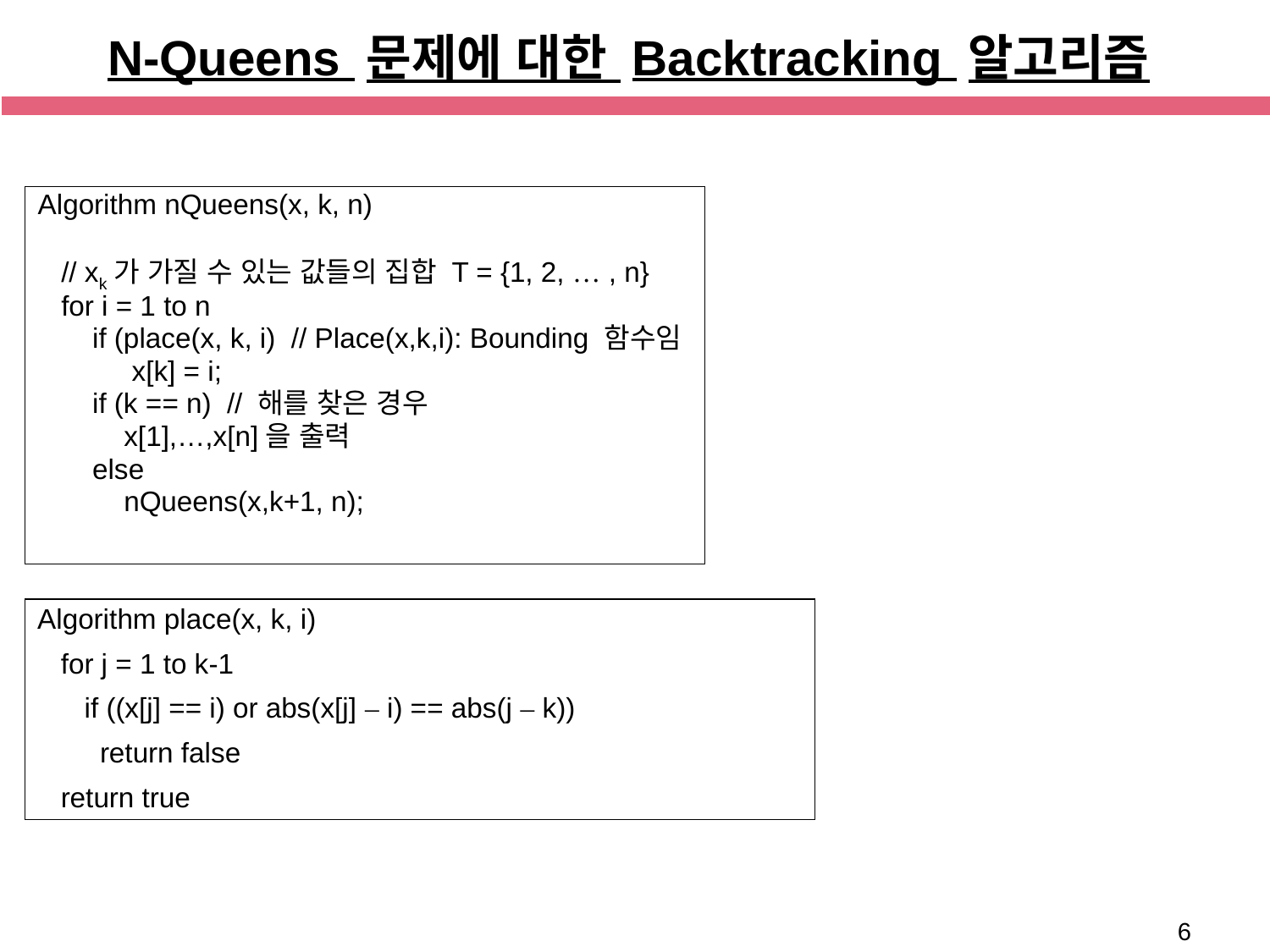

# N-Queens 문제에 대한 Backtracking 알고리즘
Algorithm nQueens(x, k, n)

   // xk가 가질 수 있는 값들의 집합 T = {1, 2, … , n}
   for i = 1 to n
       if (place(x, k, i)  // Place(x,k,i): Bounding 함수임
            x[k] = i;
       if (k == n)  // 해를 찾은 경우
           x[1],…,x[n]을 출력
       else
           nQueens(x,k+1, n);

Algorithm place(x, k, i)
   for j = 1 to k-1
      if ((x[j] == i) or abs(x[j] – i) == abs(j – k))
        return false
   return true
NQueens(1, n)을 호출